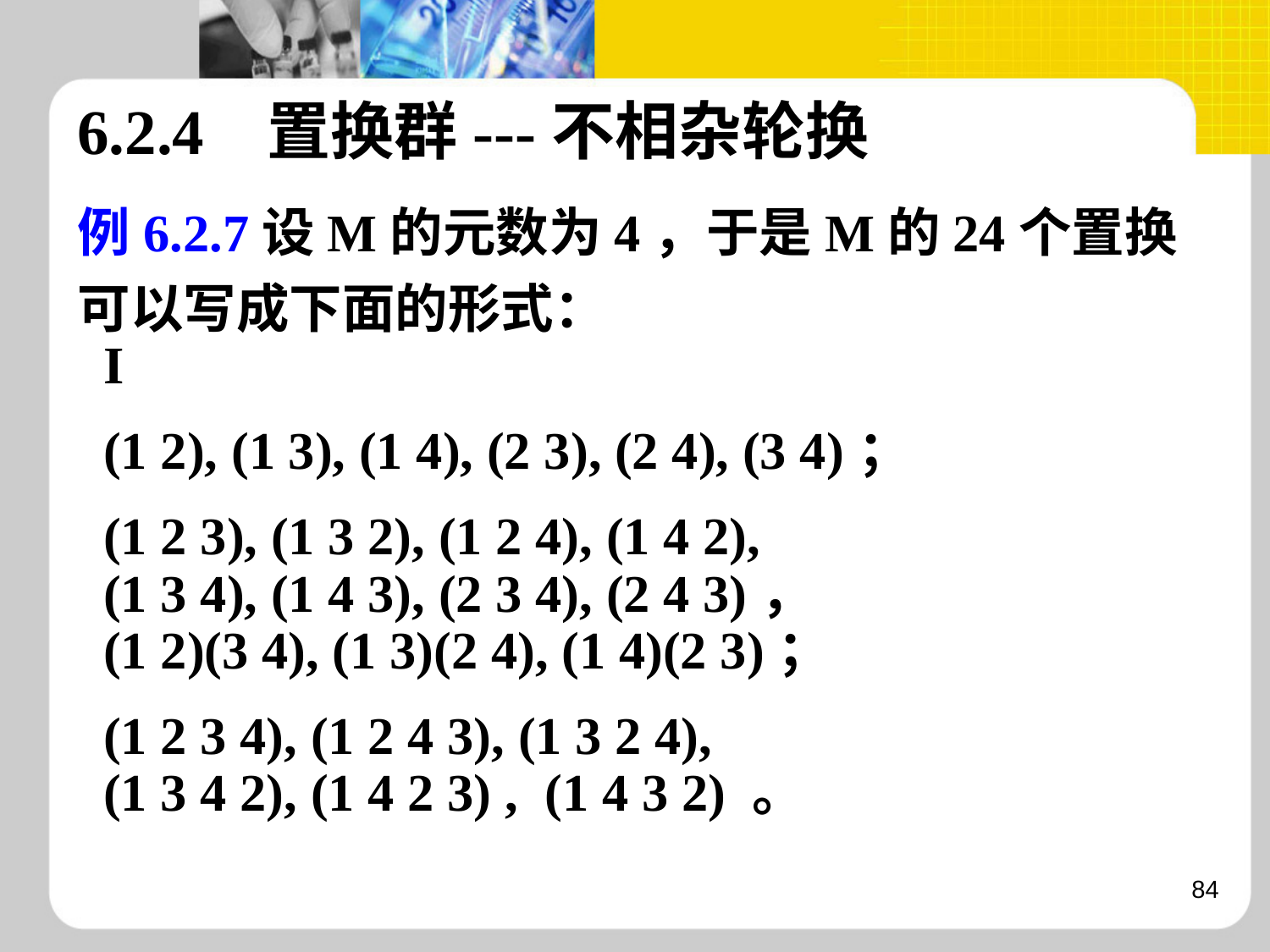

6.2.4   置换群---不相杂轮换
例6.2.7设M的元数为4，于是M的24个置换可以写成下面的形式：
I

(1 2), (1 3), (1 4), (2 3), (2 4), (3 4)；

(1 2 3), (1 3 2), (1 2 4), (1 4 2),
(1 3 4), (1 4 3), (2 3 4), (2 4 3)，
(1 2)(3 4), (1 3)(2 4), (1 4)(2 3)；

(1 2 3 4), (1 2 4 3), (1 3 2 4),
(1 3 4 2), (1 4 2 3) ,  (1 4 3 2) 。

84